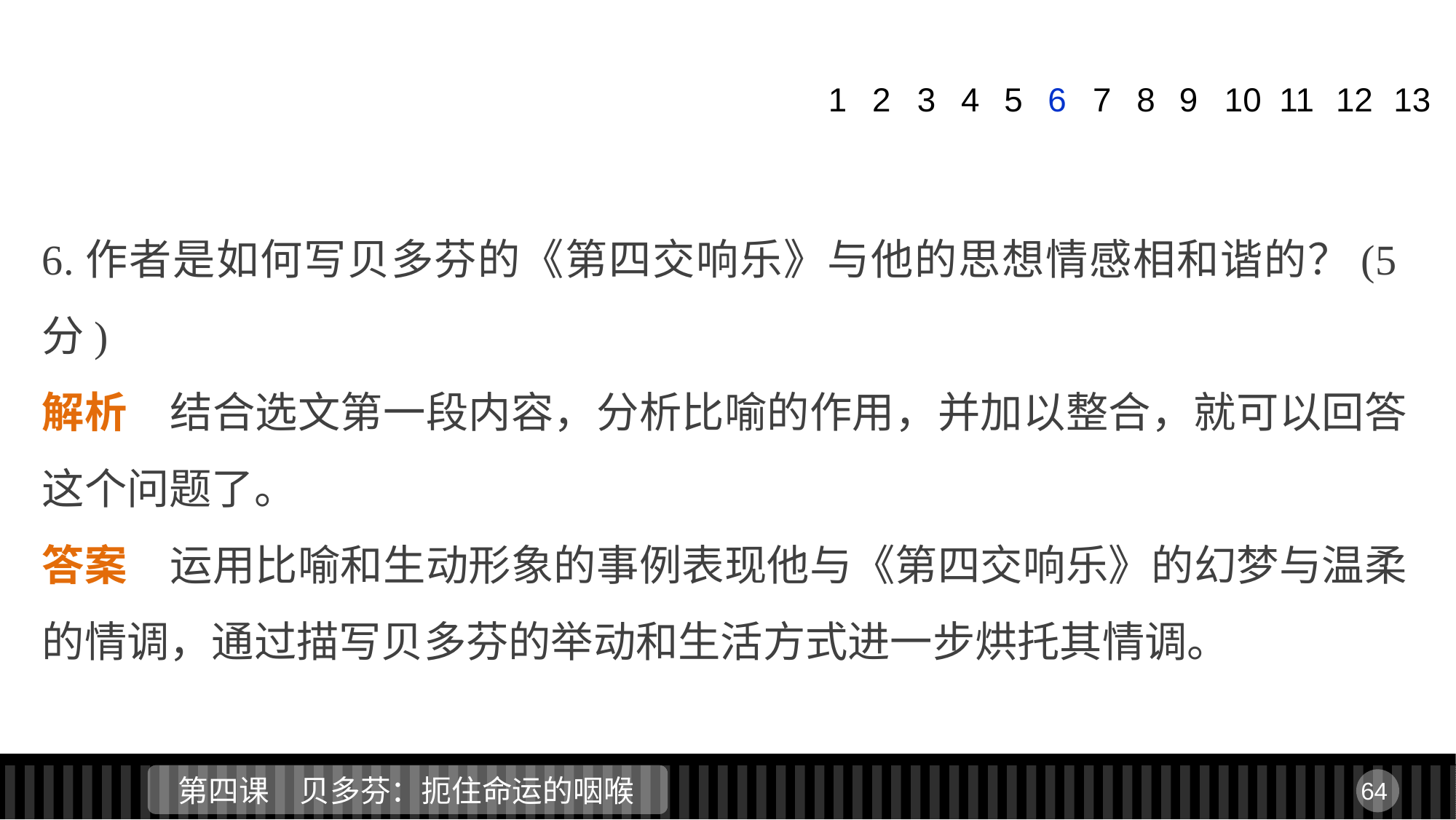

1
2
3
4
5
6
7
8
9
11
12
13
10
6.作者是如何写贝多芬的《第四交响乐》与他的思想情感相和谐的？(5分)
解析　结合选文第一段内容，分析比喻的作用，并加以整合，就可以回答这个问题了。
答案　运用比喻和生动形象的事例表现他与《第四交响乐》的幻梦与温柔的情调，通过描写贝多芬的举动和生活方式进一步烘托其情调。